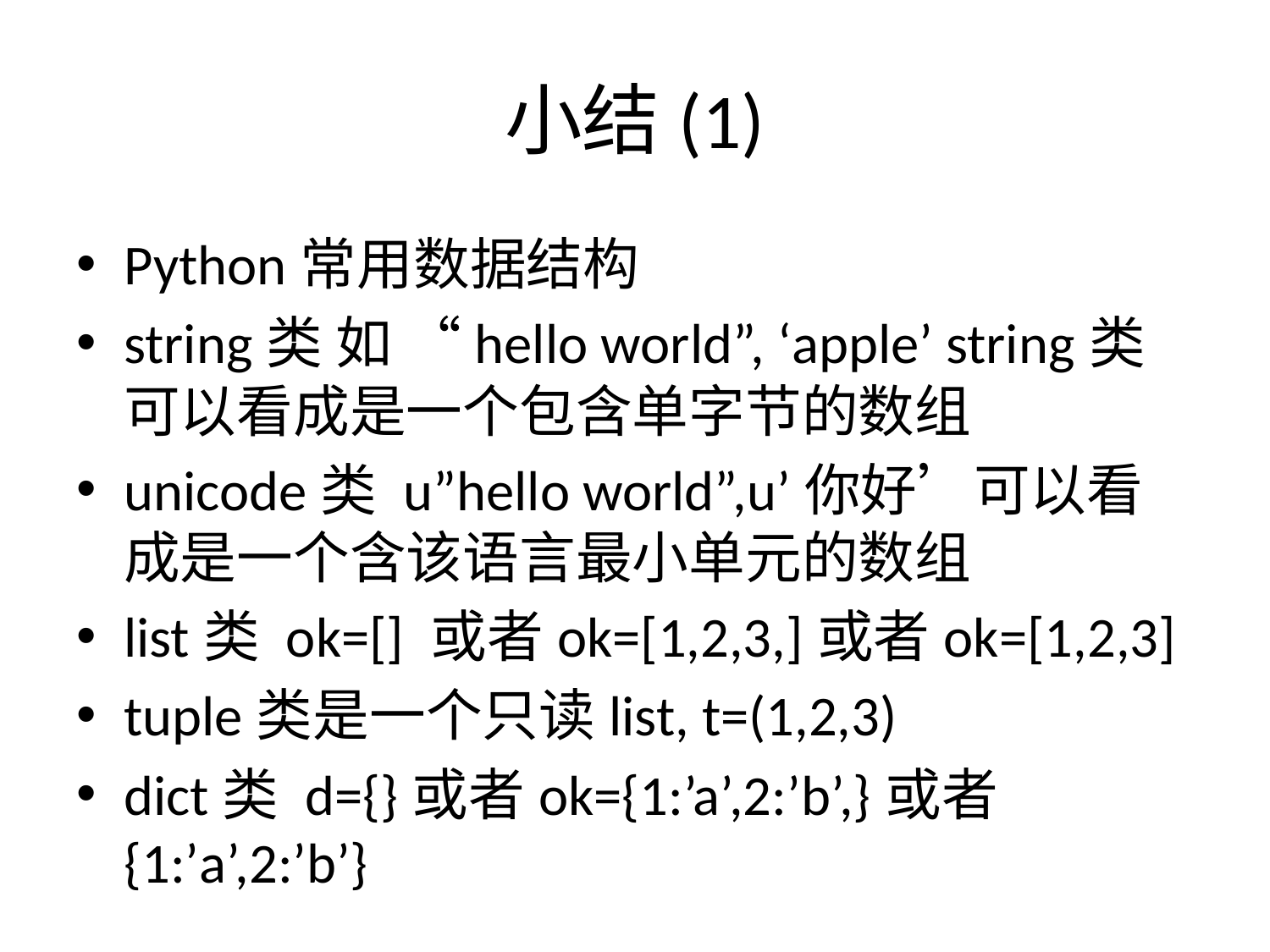

# 小结(1)
Python常用数据结构
string类 如 “hello world”, ‘apple’ string类可以看成是一个包含单字节的数组
unicode类 u”hello world”,u’你好’可以看成是一个含该语言最小单元的数组
list类 ok=[] 或者ok=[1,2,3,]或者ok=[1,2,3]
tuple类是一个只读list, t=(1,2,3)
dict类 d={}或者ok={1:’a’,2:’b’,}或者{1:’a’,2:’b’}